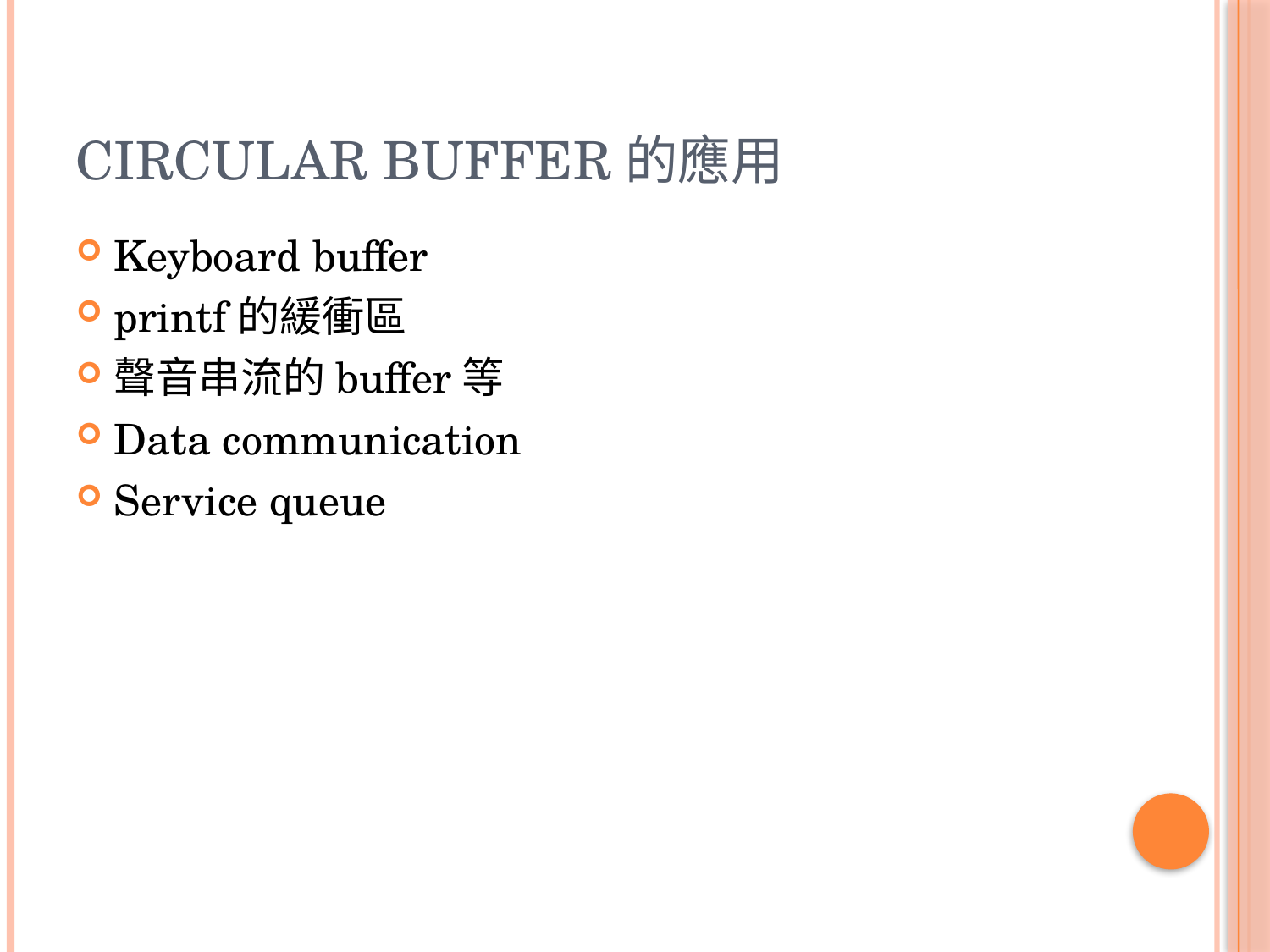

# Circular Buffer的應用
Keyboard buffer
printf的緩衝區
聲音串流的buffer等
Data communication
Service queue